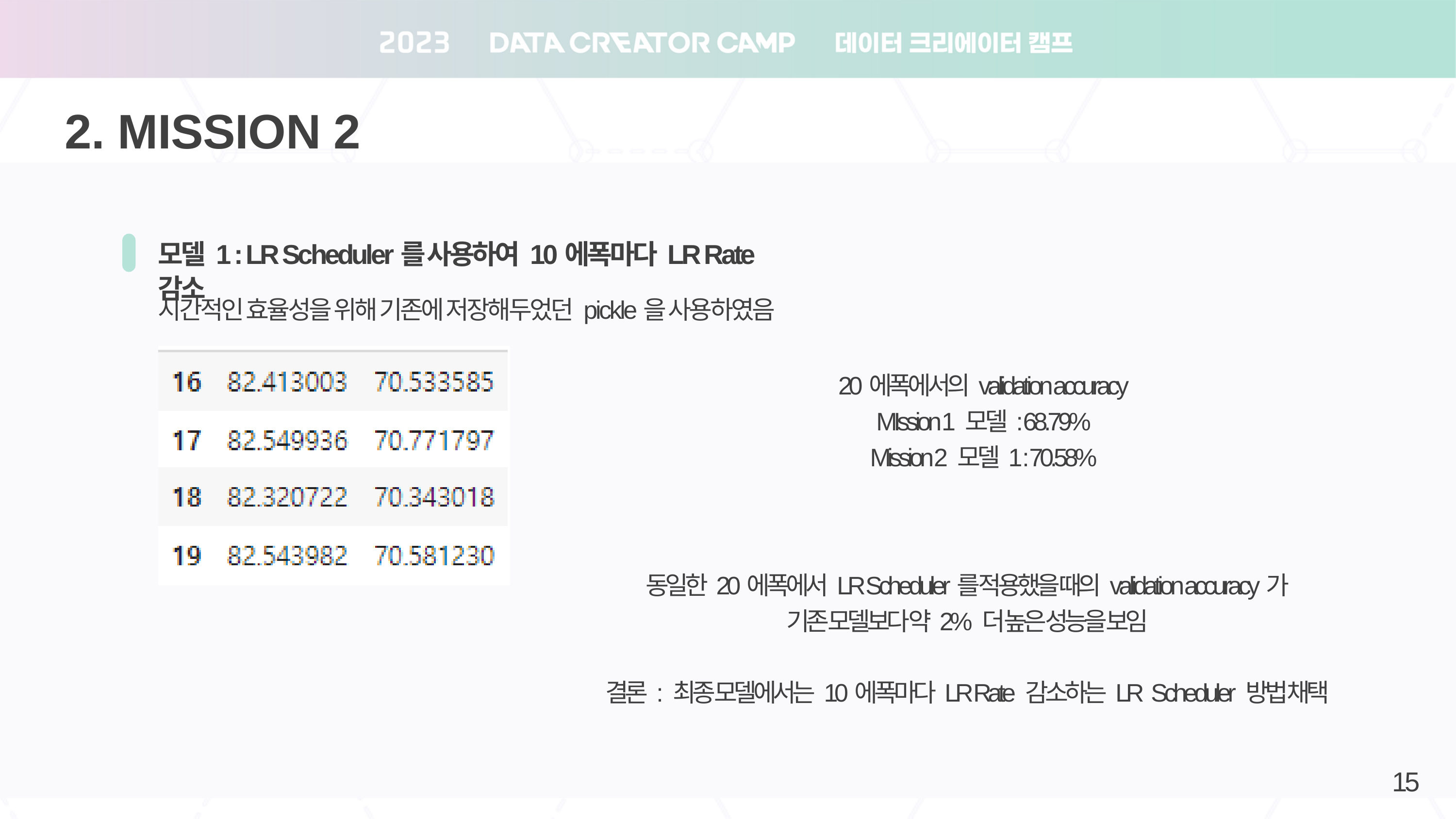

2. MISSION 2

모델 1 : LR Scheduler를 사용하여 10에폭마다 LR Rate 감소
시간적인 효율성을 위해 기존에 저장해두었던 pickle을 사용하였음

20에폭에서의 validation accuracy
MIssion 1 모델 : 68.79%
Mission 2 모델 1 : 70.58%
동일한 20에폭에서 LR Scheduler를 적용했을 때의 validation accuracy가
기존 모델보다 약 2% 더 높은 성능을 보임

결론 : 최종 모델에서는 10에폭마다 LR Rate 감소하는 LR   Scheduler 방법 채택
15